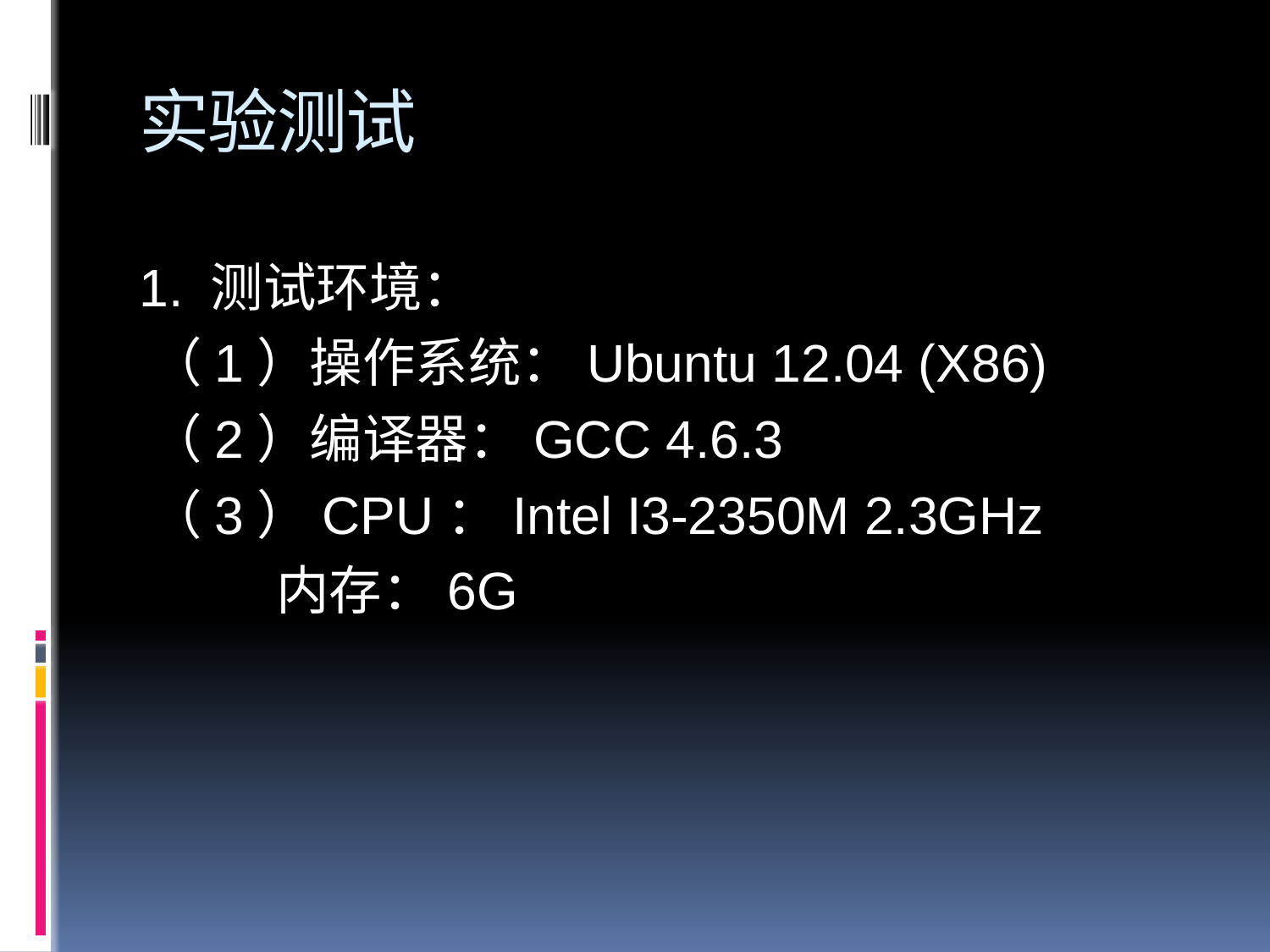

# 实验测试
1. 测试环境：
（1）操作系统：Ubuntu 12.04 (X86)
（2）编译器：GCC 4.6.3
（3）CPU：Intel I3-2350M 2.3GHz
	内存：6G